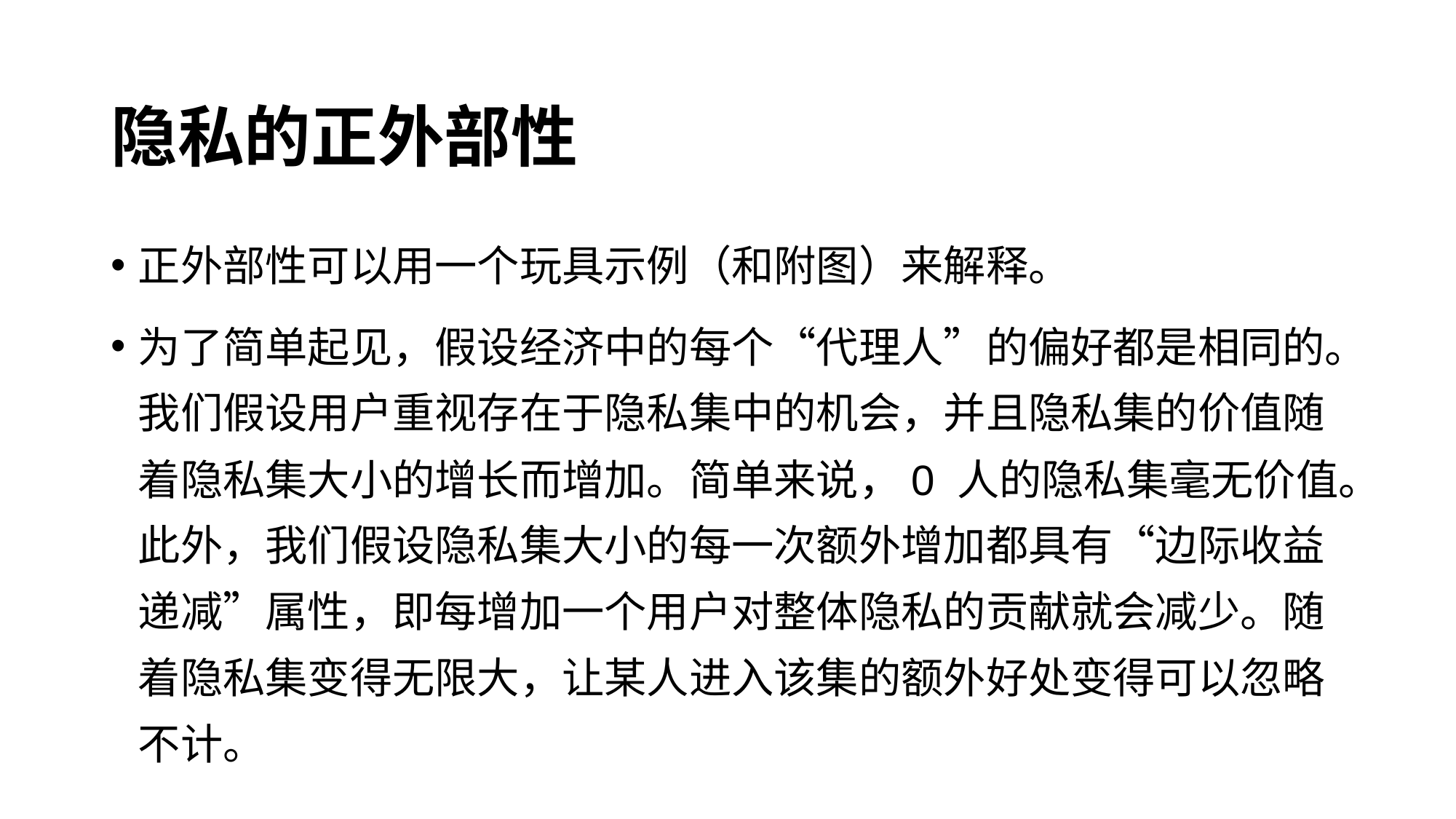

# 隐私的正外部性
正外部性可以用一个玩具示例（和附图）来解释。
为了简单起见，假设经济中的每个“代理人”的偏好都是相同的。我们假设用户重视存在于隐私集中的机会，并且隐私集的价值随着隐私集大小的增长而增加。简单来说，0 人的隐私集毫无价值。此外，我们假设隐私集大小的每一次额外增加都具有“边际收益递减”属性，即每增加一个用户对整体隐私的贡献就会减少。随着隐私集变得无限大，让某人进入该集的额外好处变得可以忽略不计。